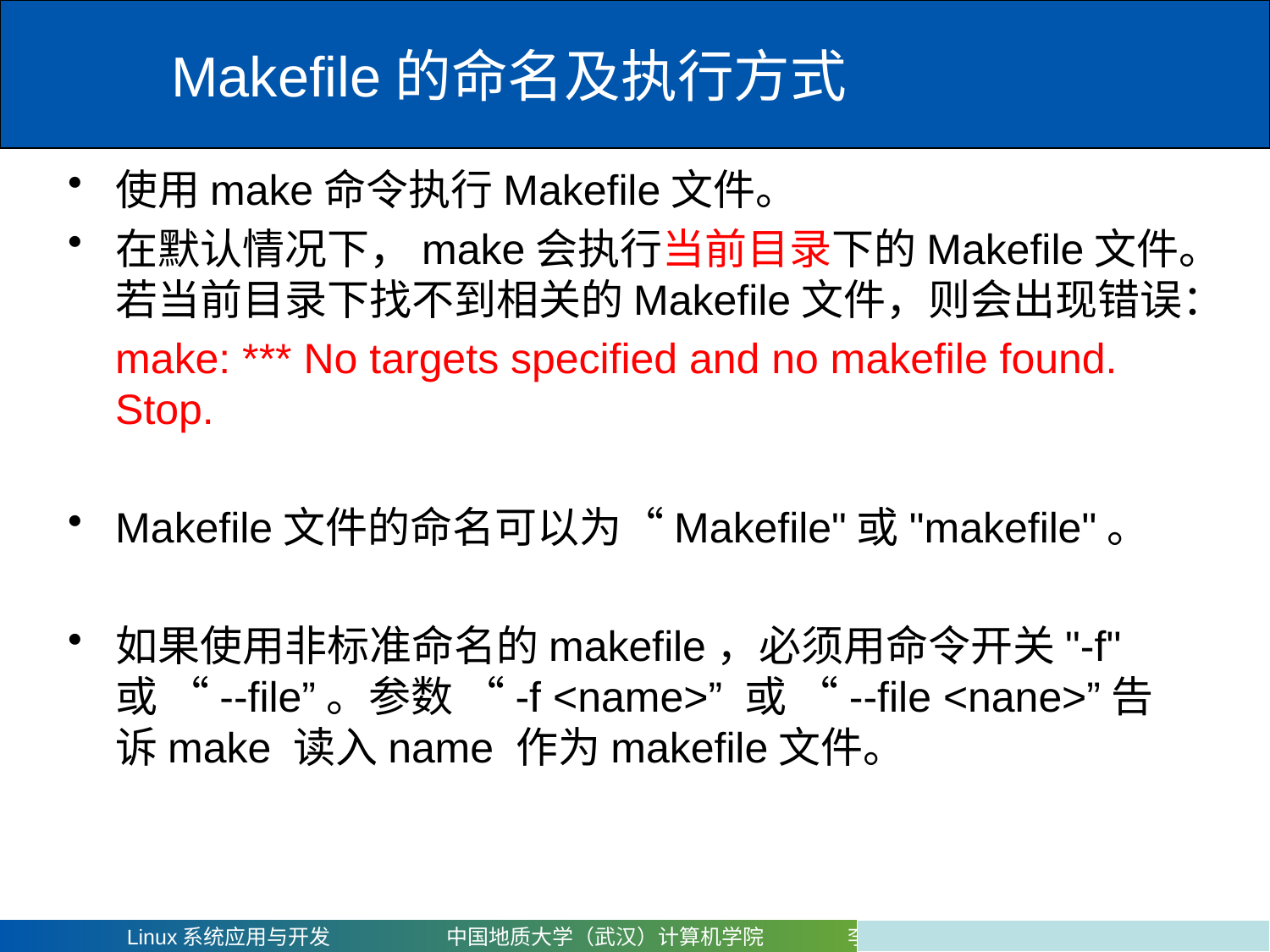

Makefile的命名及执行方式
使用make命令执行Makefile文件。
在默认情况下，make会执行当前目录下的Makefile文件。若当前目录下找不到相关的Makefile文件，则会出现错误：
	make: *** No targets specified and no makefile found.  Stop.

Makefile文件的命名可以为“Makefile"或"makefile"。

如果使用非标准命名的makefile，必须用命令开关"-f" 或 “--file”。参数 “-f <name>” 或 “--file <nane>”告诉make 读入name 作为makefile文件。